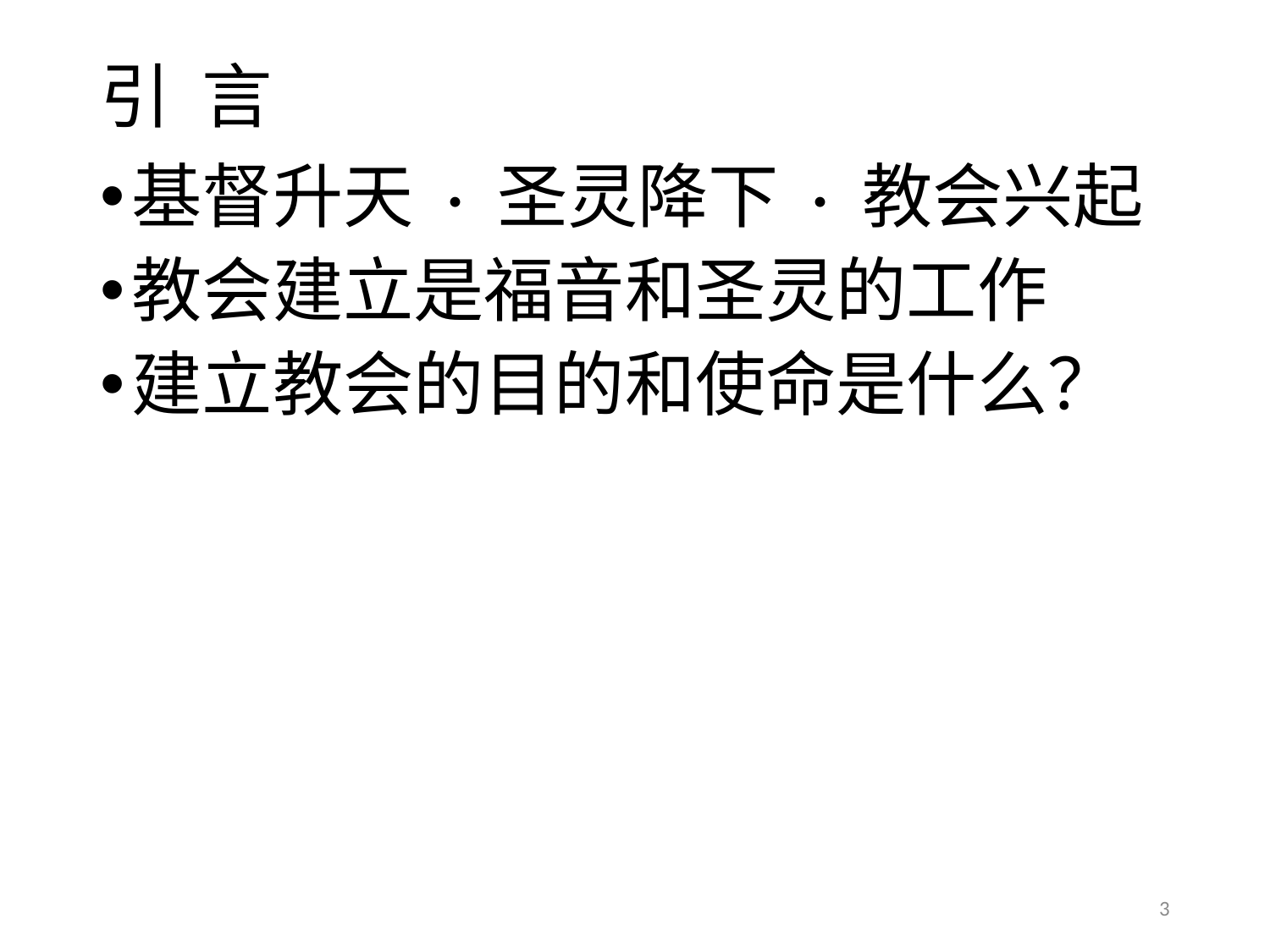

# 引  言
基督升天 · 圣灵降下 · 教会兴起
教会建立是福音和圣灵的工作
建立教会的目的和使命是什么？

3